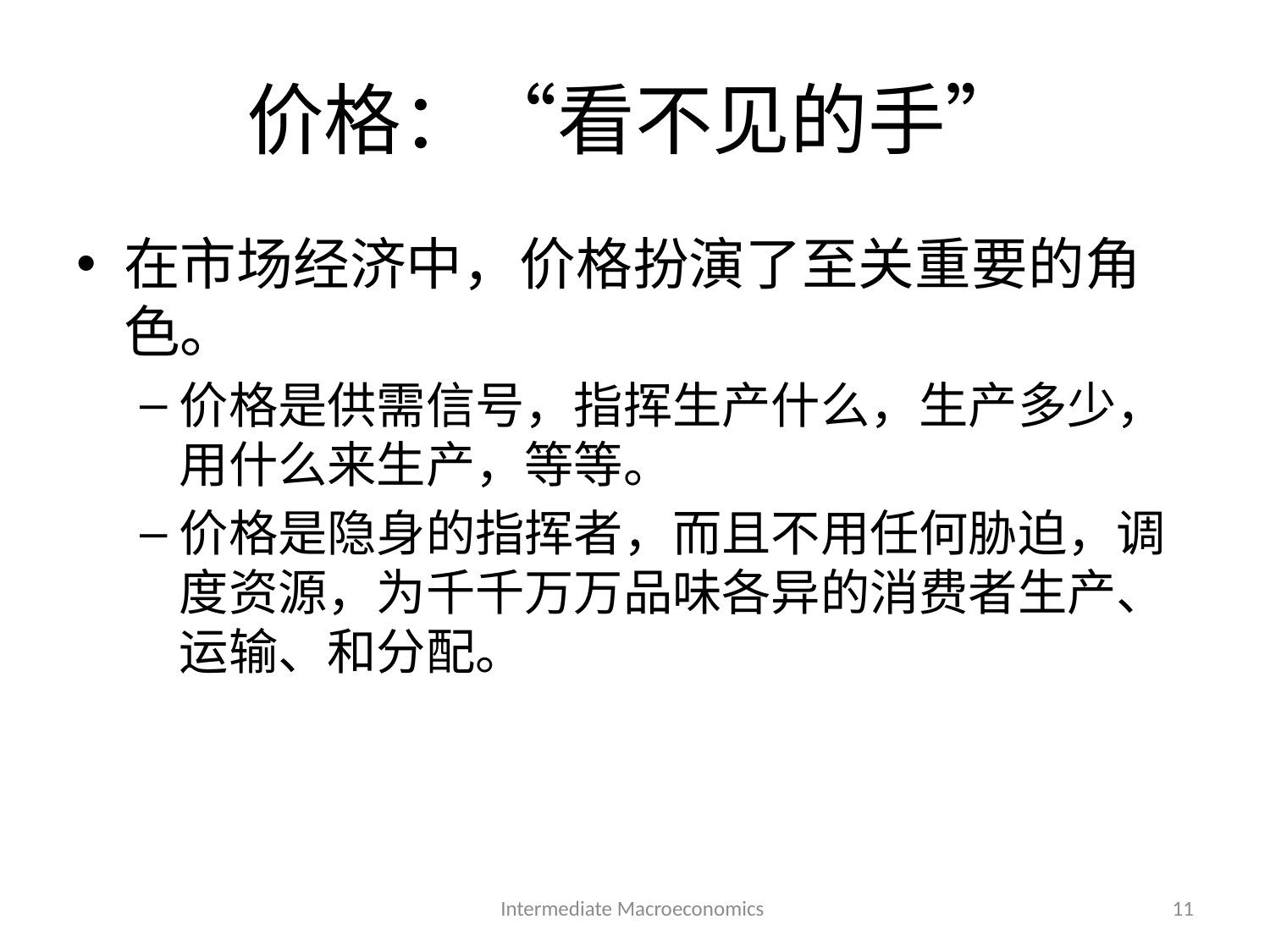

# 价格：“看不见的手”
在市场经济中，价格扮演了至关重要的角色。
价格是供需信号，指挥生产什么，生产多少，用什么来生产，等等。
价格是隐身的指挥者，而且不用任何胁迫，调度资源，为千千万万品味各异的消费者生产、运输、和分配。
Intermediate Macroeconomics
11